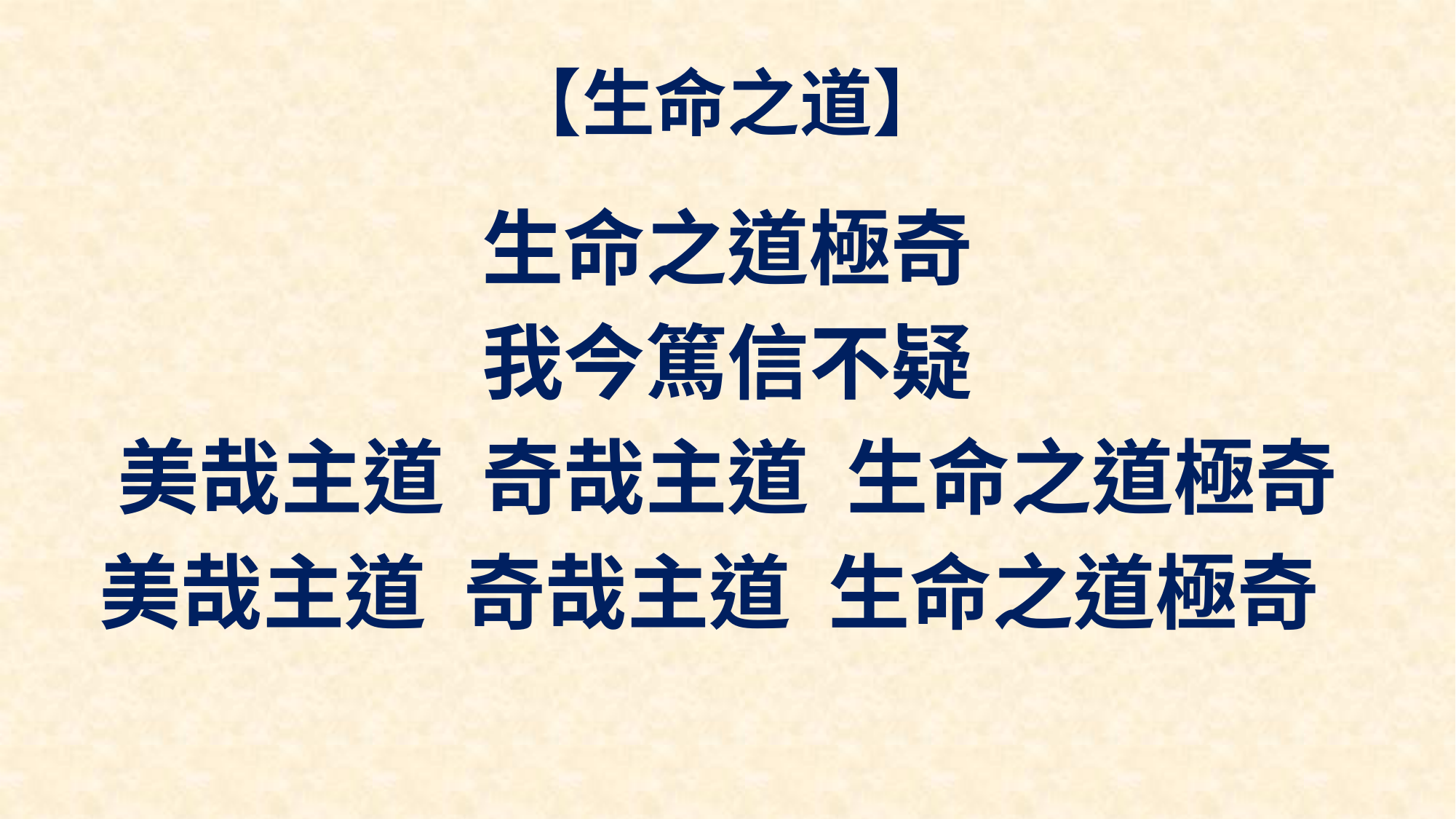

# 【生命之道】
生命之道極奇
我今篤信不疑
美哉主道  奇哉主道  生命之道極奇
美哉主道  奇哉主道  生命之道極奇